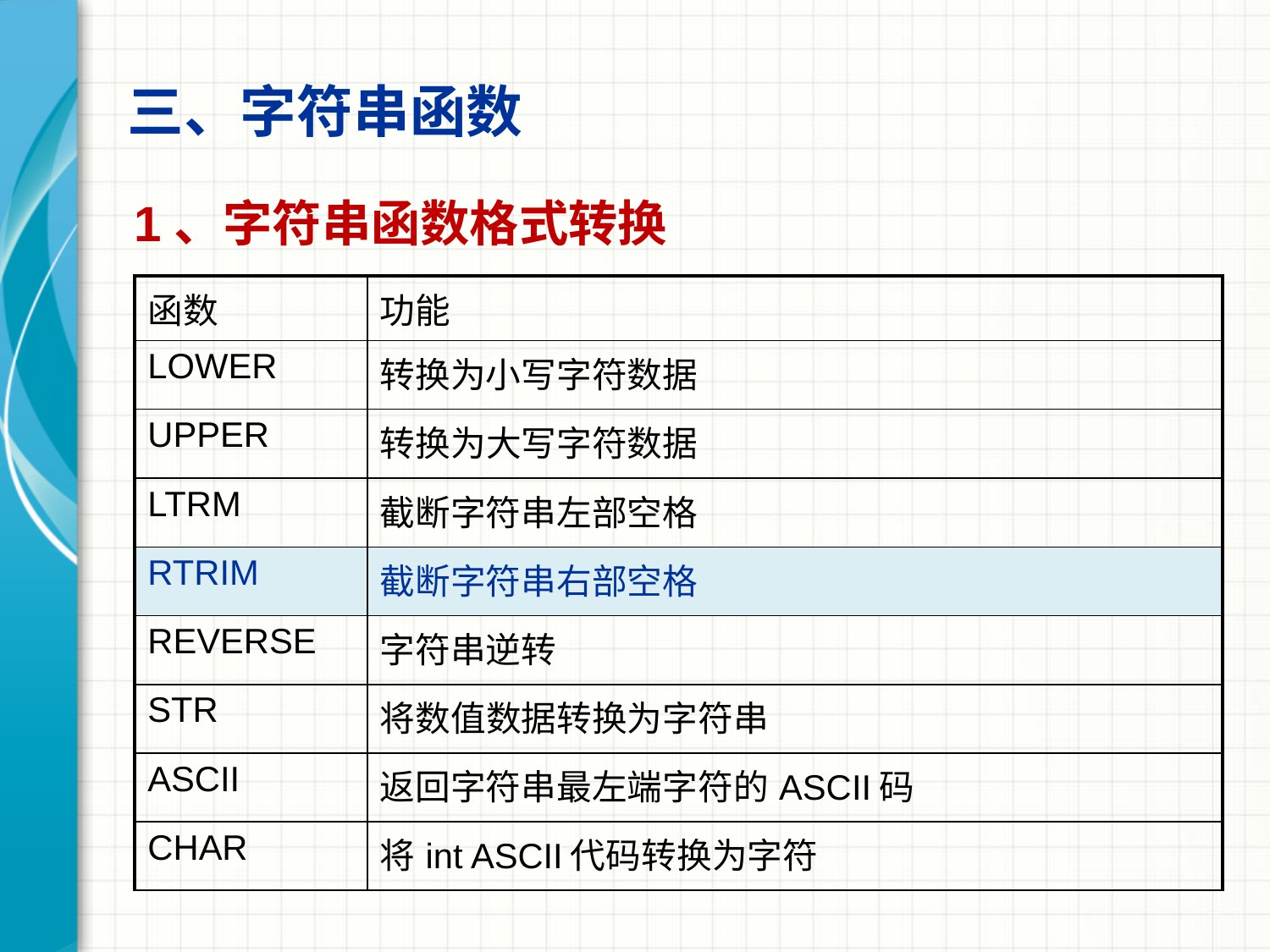

三、字符串函数
1、字符串函数格式转换
| 函数 | 功能 |
| --- | --- |
| LOWER | 转换为小写字符数据 |
| UPPER | 转换为大写字符数据 |
| LTRM | 截断字符串左部空格 |
| RTRIM | 截断字符串右部空格 |
| REVERSE | 字符串逆转 |
| STR | 将数值数据转换为字符串 |
| ASCII | 返回字符串最左端字符的ASCII码 |
| CHAR | 将int ASCII代码转换为字符 |